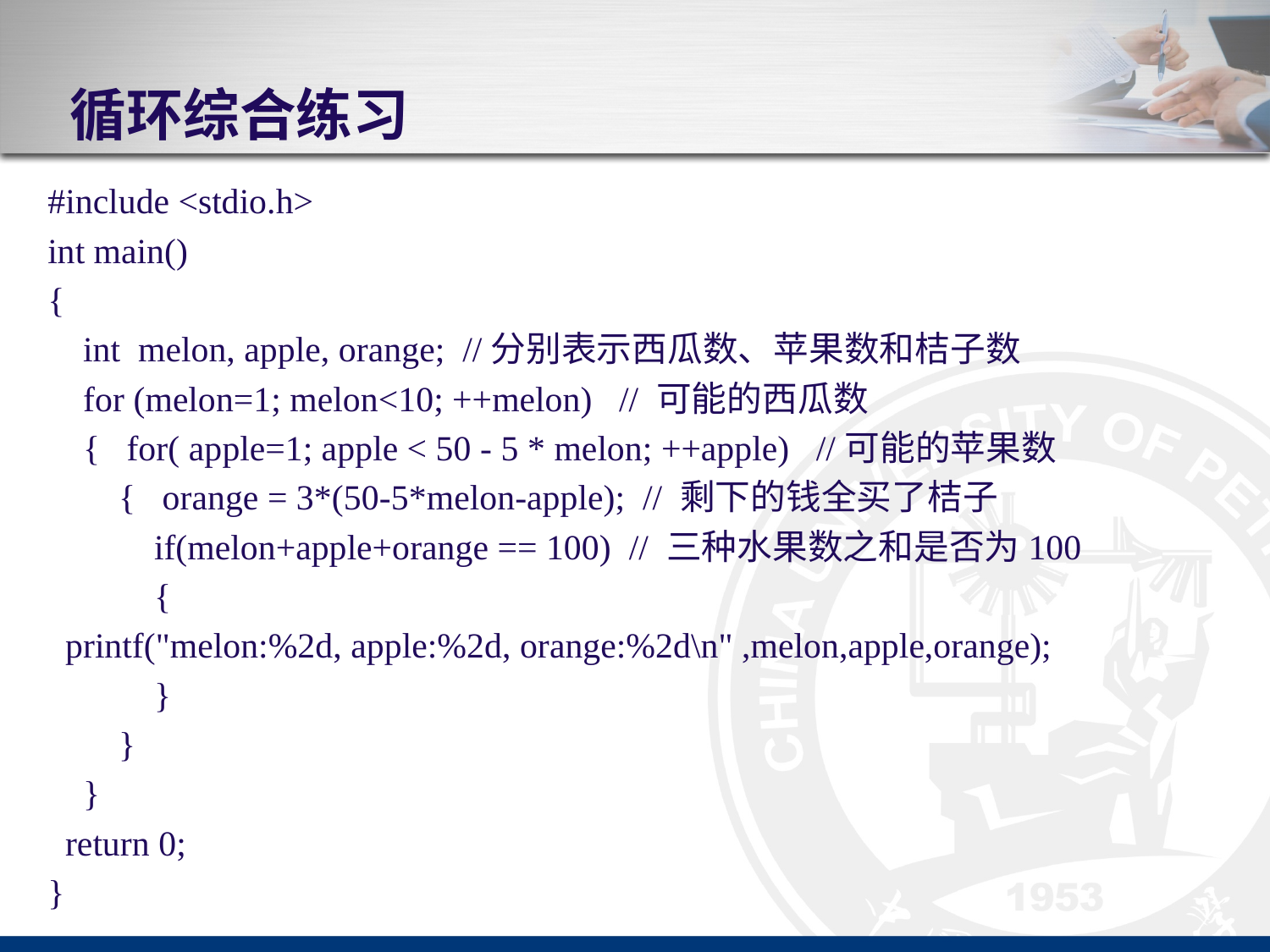

# 循环综合练习
#include <stdio.h>
int main()
{
    int  melon, apple, orange;  //分别表示西瓜数、苹果数和桔子数
    for (melon=1; melon<10; ++melon)   // 可能的西瓜数
    {   for( apple=1; apple < 50 - 5 * melon; ++apple)   //可能的苹果数
        {   orange = 3*(50-5*melon-apple);  // 剩下的钱全买了桔子
            if(melon+apple+orange == 100)  // 三种水果数之和是否为100
            {
  printf("melon:%2d, apple:%2d, orange:%2d\n" ,melon,apple,orange);
            }
        }
    }
  return 0;
}